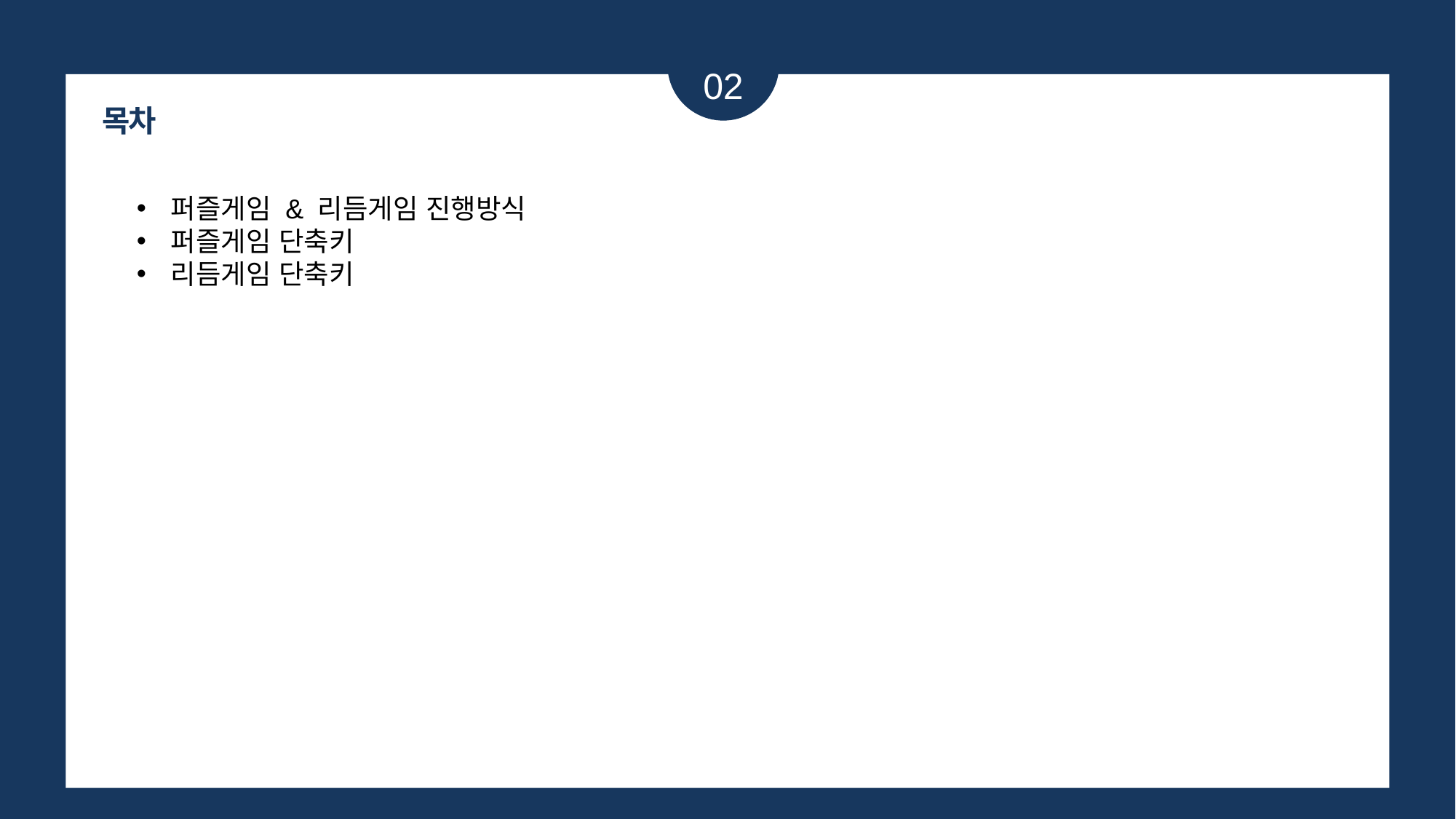

02

목차
퍼즐게임 & 리듬게임 진행방식
퍼즐게임 단축키
리듬게임 단축키